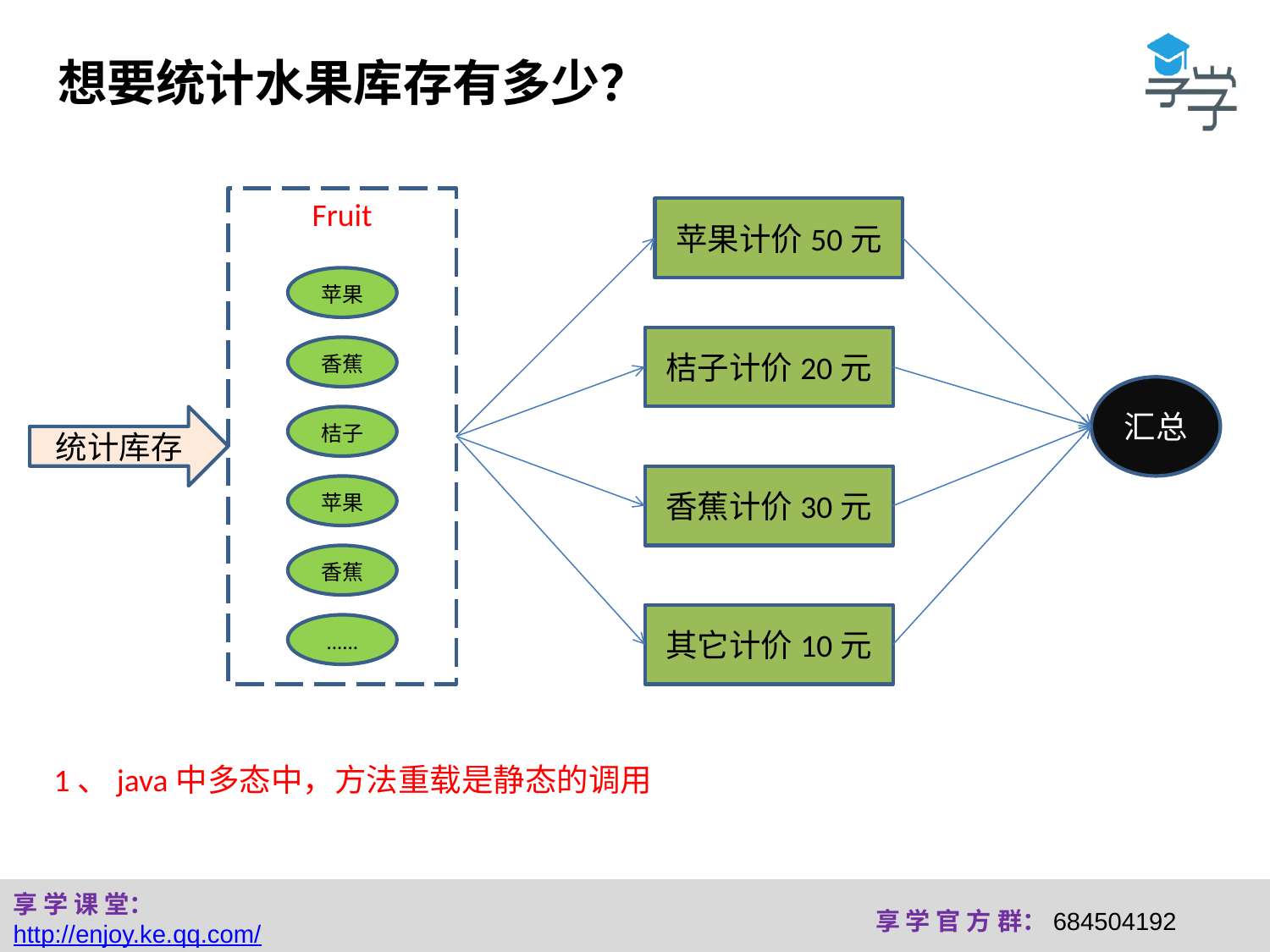

想要统计水果库存有多少？
Fruit
苹果计价50元
苹果
桔子计价20元
香蕉
汇总
统计库存
桔子
香蕉计价30元
苹果
香蕉
其它计价10元
......
1、java中多态中，方法重载是静态的调用